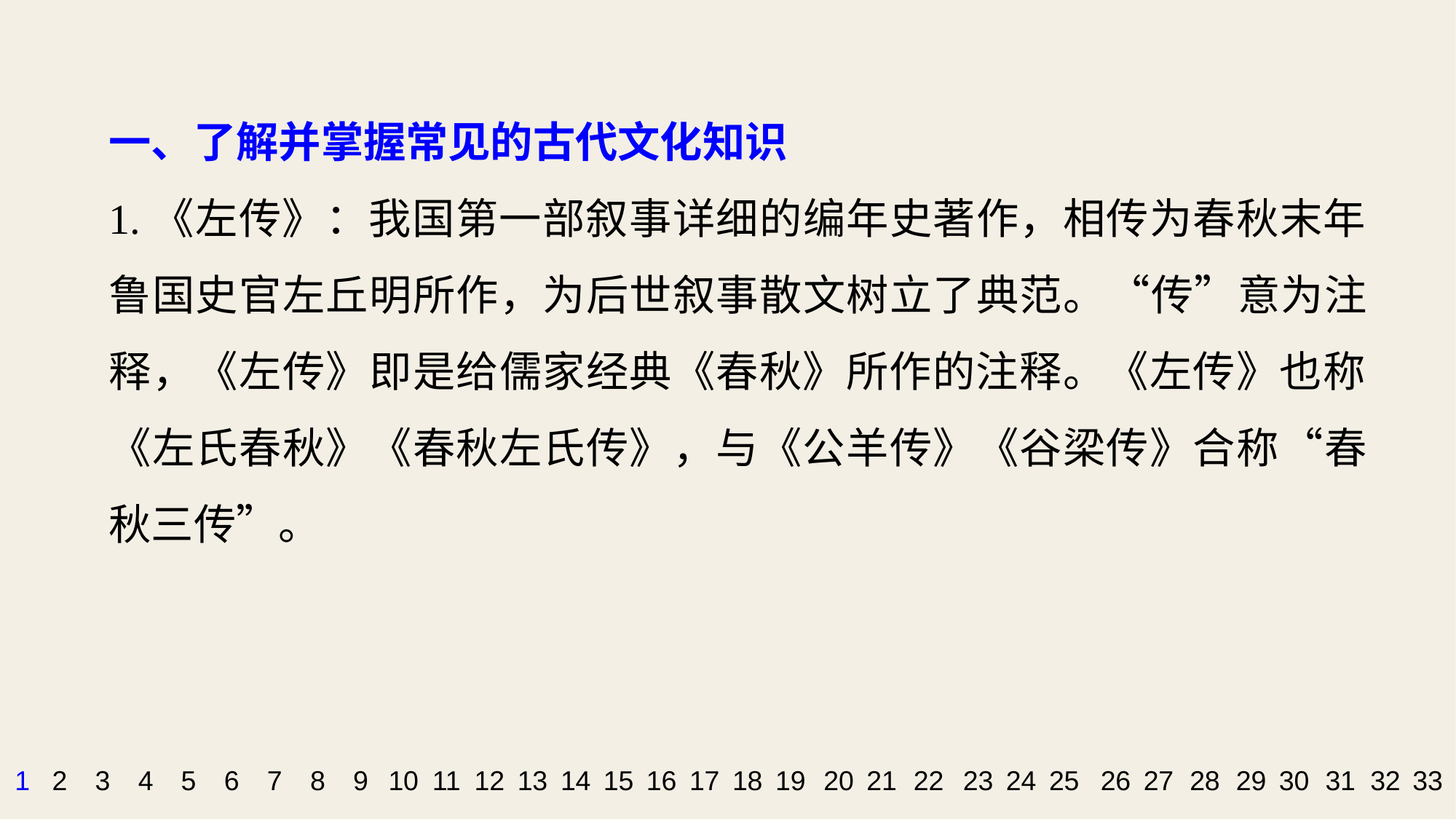

一、了解并掌握常见的古代文化知识
1.《左传》：我国第一部叙事详细的编年史著作，相传为春秋末年鲁国史官左丘明所作，为后世叙事散文树立了典范。“传”意为注释，《左传》即是给儒家经典《春秋》所作的注释。《左传》也称《左氏春秋》《春秋左氏传》，与《公羊传》《谷梁传》合称“春秋三传”。
1
2
3
4
5
6
7
8
9
10
11
12
13
14
15
16
17
18
19
20
21
22
23
24
25
26
27
28
29
30
31
32
33